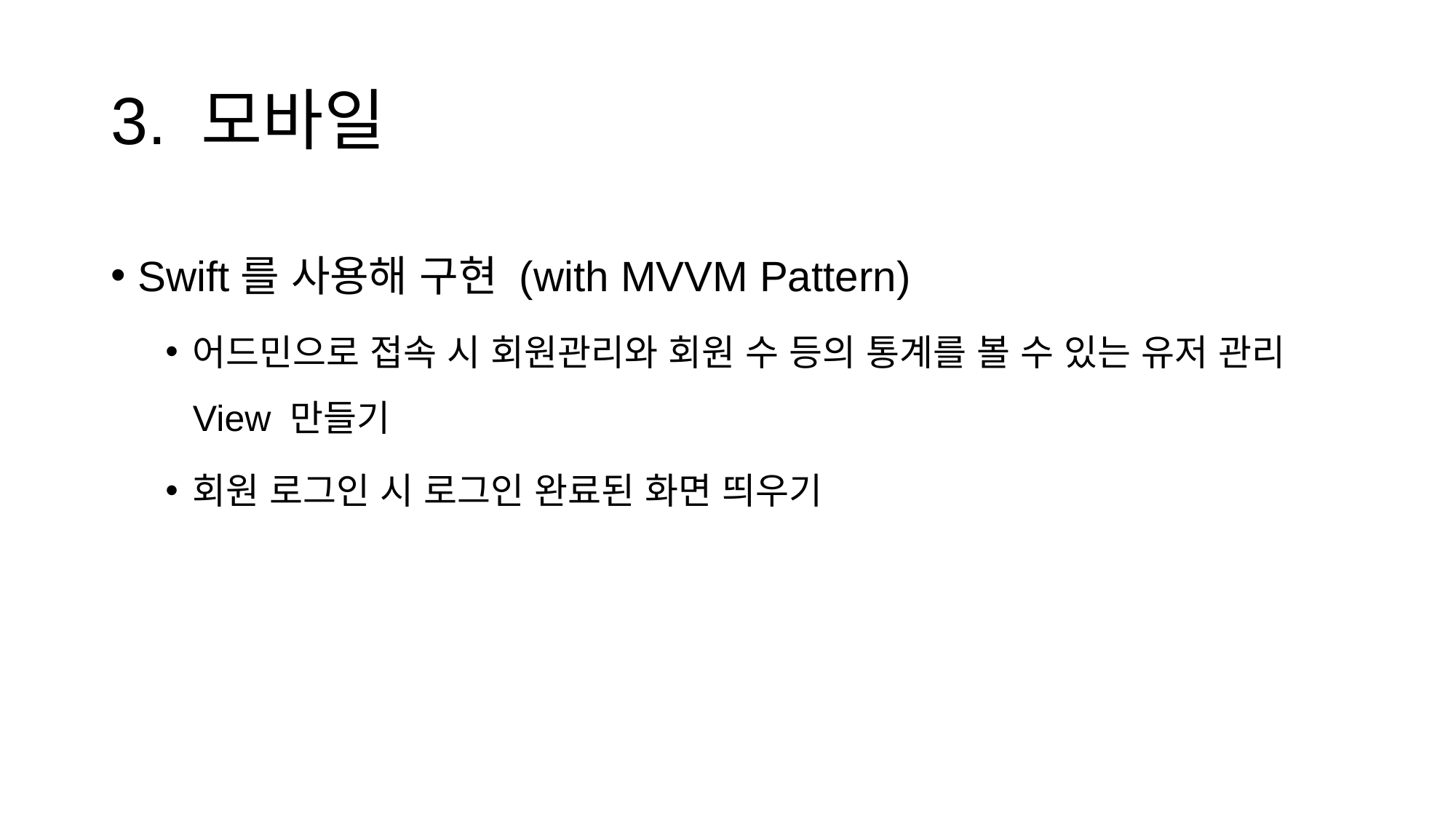

# 3. 모바일
Swift를 사용해 구현 (with MVVM Pattern)
어드민으로 접속 시 회원관리와 회원 수 등의 통계를 볼 수 있는 유저 관리 View 만들기
회원 로그인 시 로그인 완료된 화면 띄우기